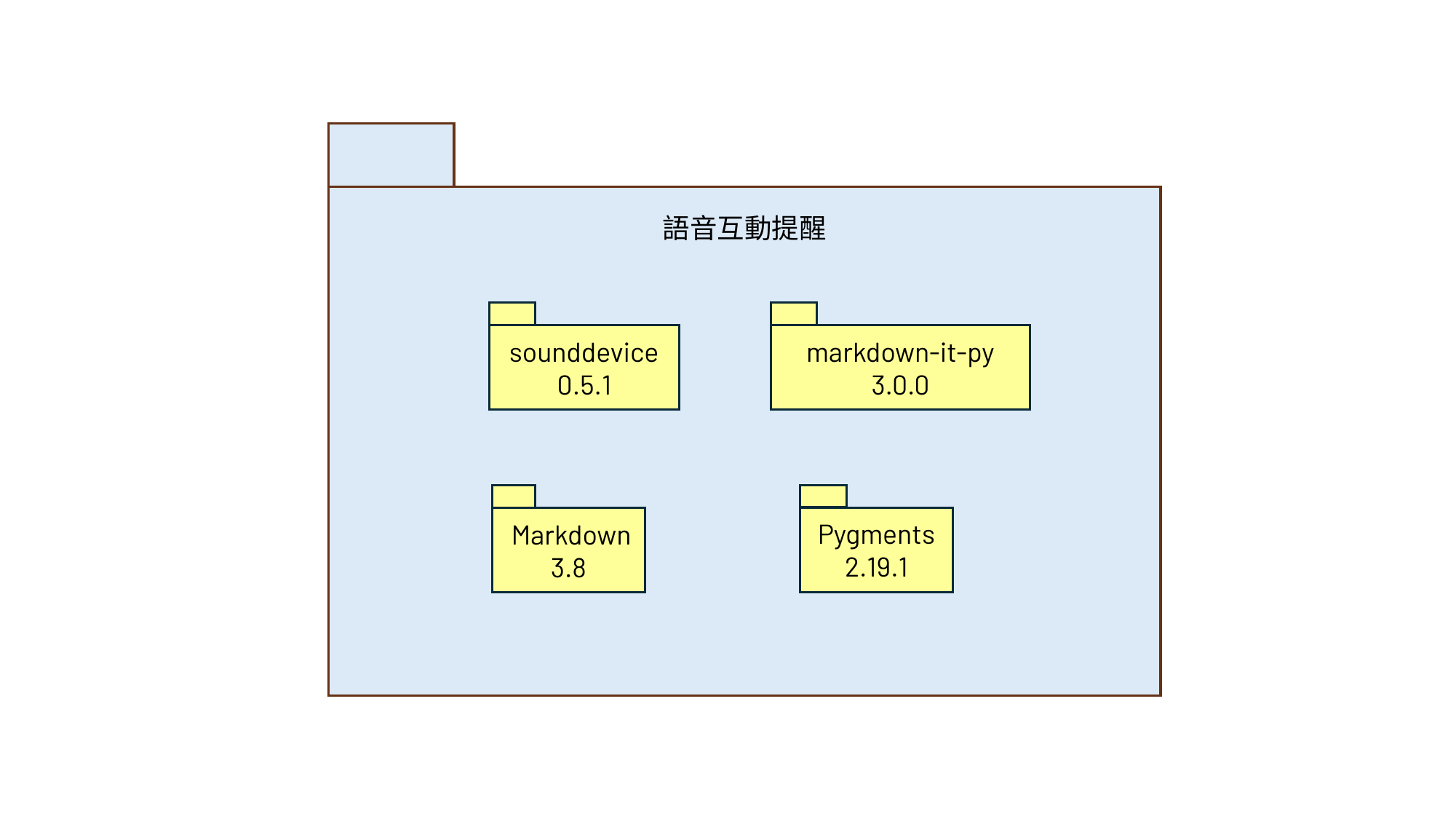

語音互動提醒

sounddevice
0.5.1

markdown-it-py
3.0.0

Pygments
2.19.1

 Markdown
3.8